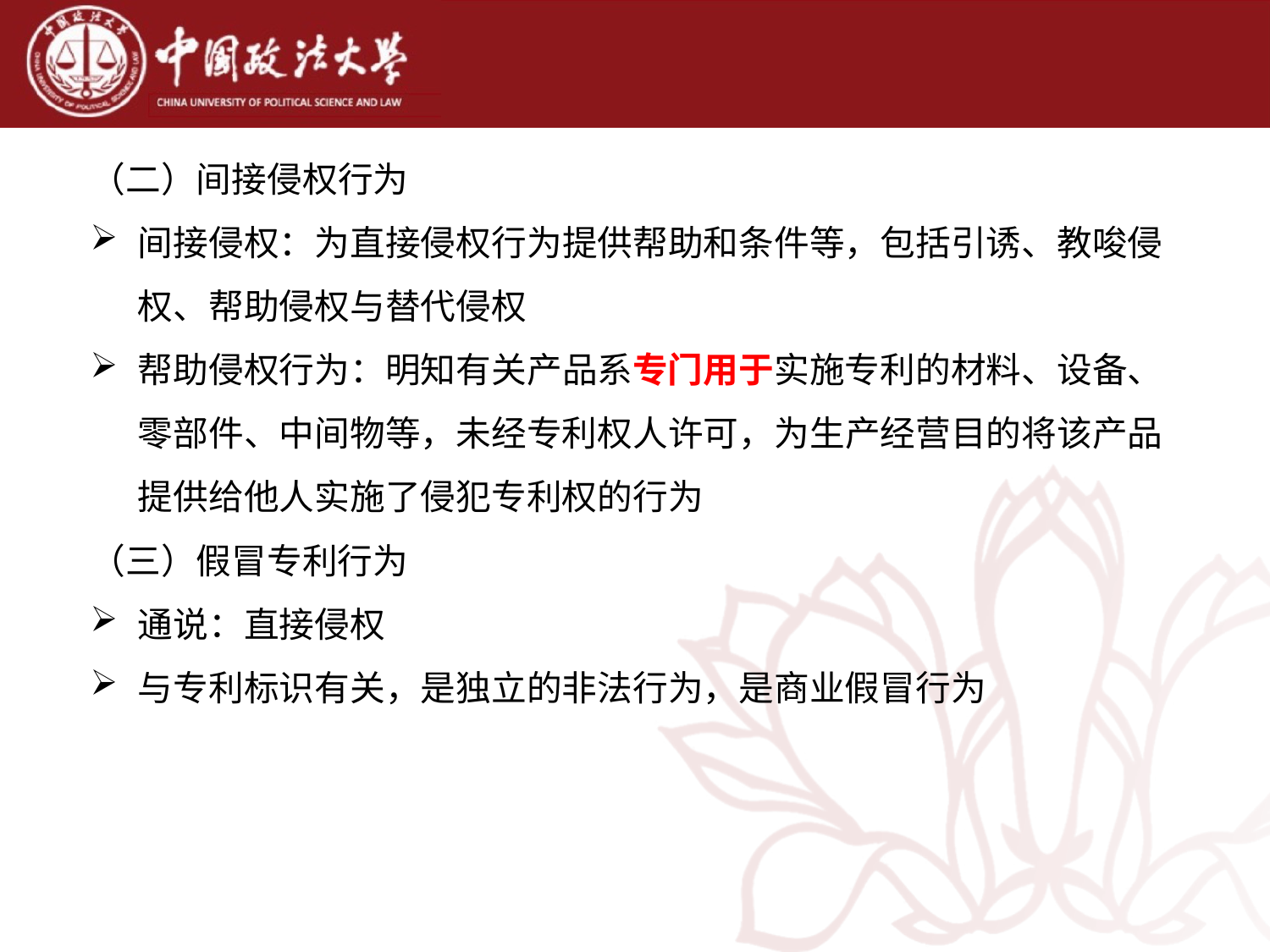

（二）间接侵权行为
间接侵权：为直接侵权行为提供帮助和条件等，包括引诱、教唆侵权、帮助侵权与替代侵权
帮助侵权行为：明知有关产品系专门用于实施专利的材料、设备、零部件、中间物等，未经专利权人许可，为生产经营目的将该产品提供给他人实施了侵犯专利权的行为
（三）假冒专利行为
通说：直接侵权
与专利标识有关，是独立的非法行为，是商业假冒行为